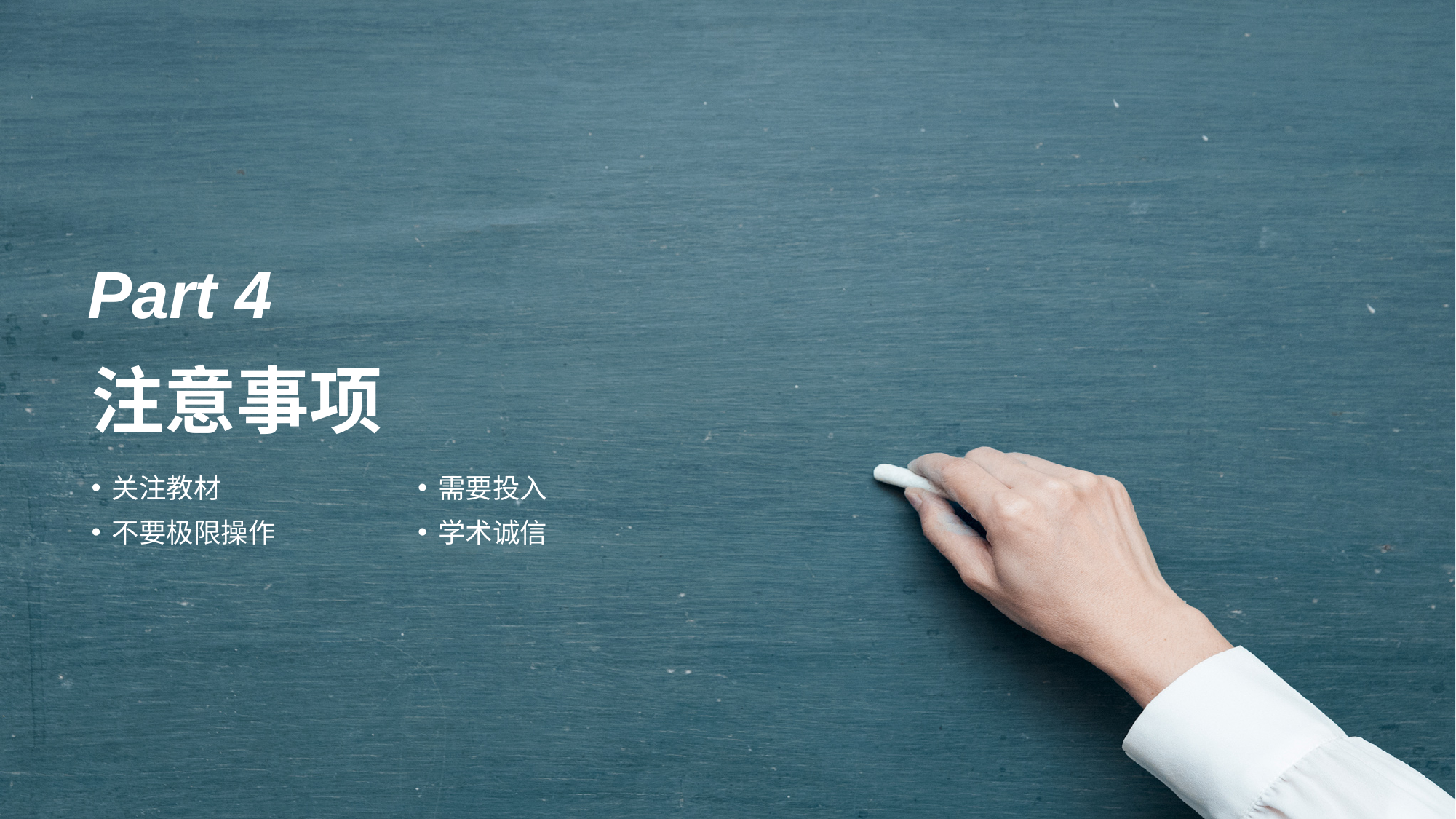

Part 4
注意事项
关注教材
需要投入
不要极限操作
学术诚信